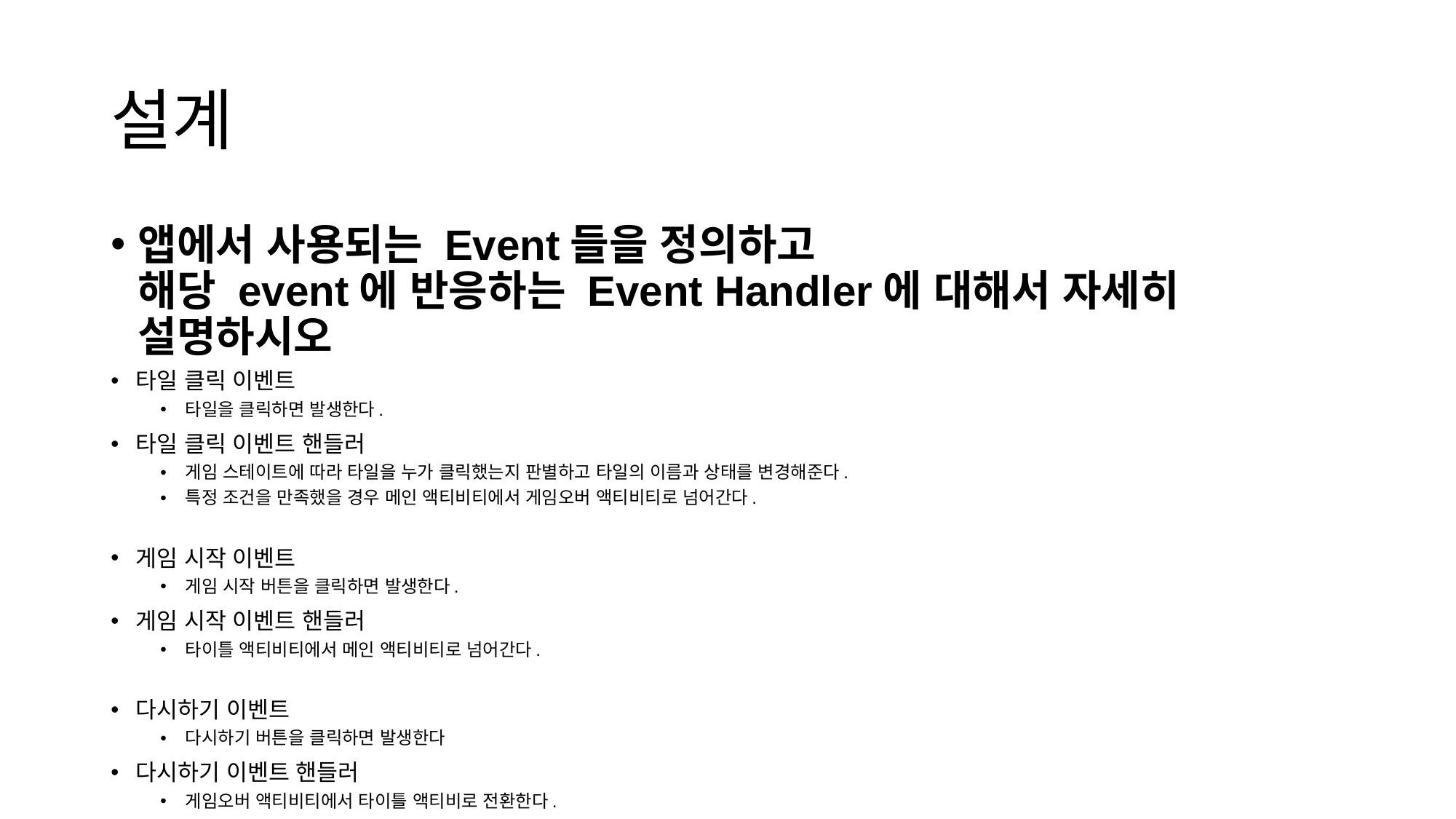

# 설계
앱에서 사용되는 Event들을 정의하고
해당 event에 반응하는 Event Handler에 대해서 자세히 설명하시오

타일 클릭 이벤트
타일을 클릭하면 발생한다.
타일 클릭 이벤트 핸들러
게임 스테이트에 따라 타일을 누가 클릭했는지 판별하고 타일의 이름과 상태를 변경해준다.
특정 조건을 만족했을 경우 메인 액티비티에서 게임오버 액티비티로 넘어간다.

게임 시작 이벤트
게임 시작 버튼을 클릭하면 발생한다.
게임 시작 이벤트 핸들러
타이틀 액티비티에서 메인 액티비티로 넘어간다.

다시하기 이벤트
다시하기 버튼을 클릭하면 발생한다
다시하기 이벤트 핸들러
게임오버 액티비티에서 타이틀 액티비로 전환한다.